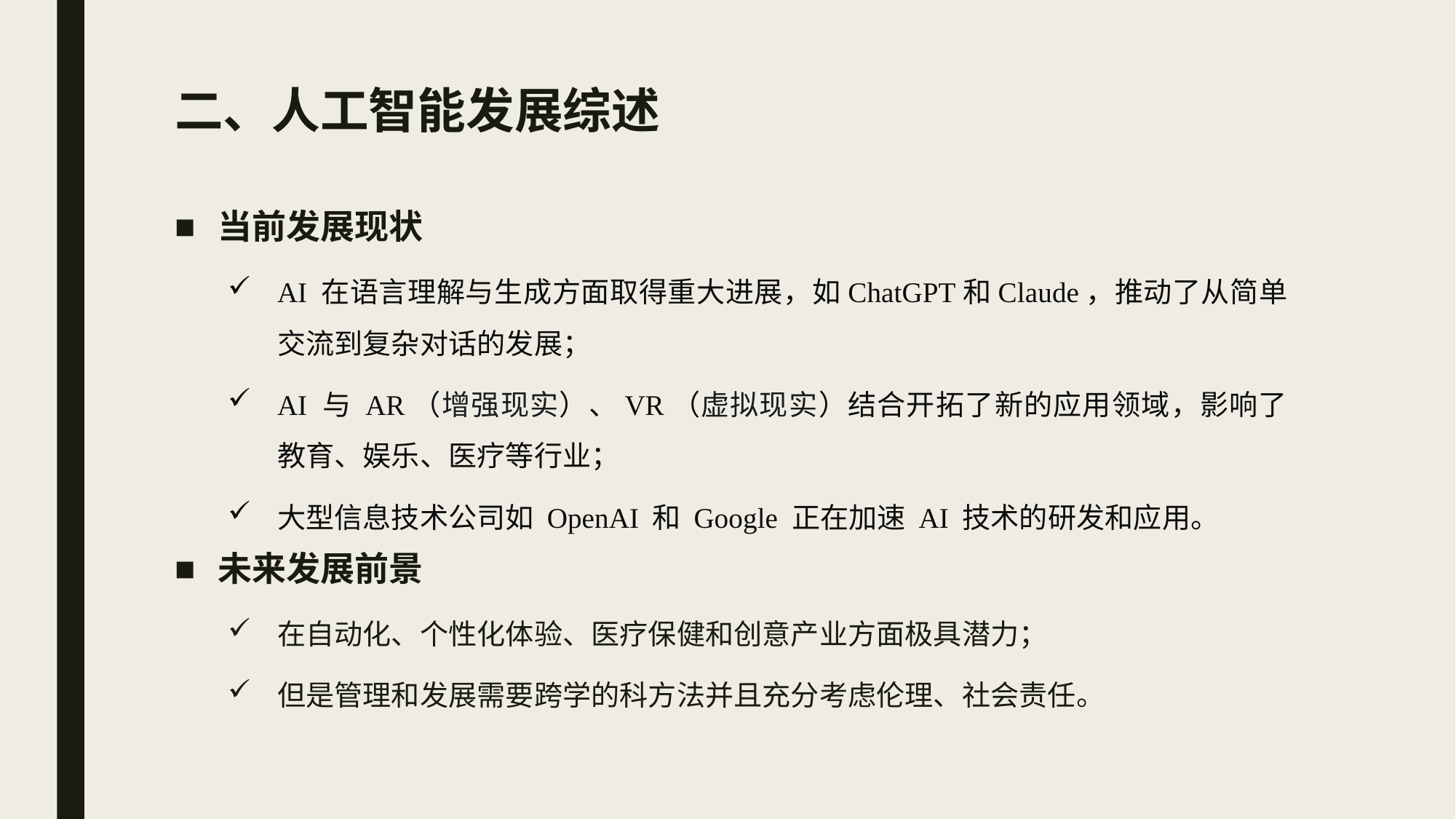

# 二、人工智能发展综述
当前发展现状
AI 在语言理解与生成方面取得重大进展，如ChatGPT和Claude，推动了从简单交流到复杂对话的发展；
AI 与 AR（增强现实）、VR（虚拟现实）结合开拓了新的应用领域，影响了教育、娱乐、医疗等行业；
大型信息技术公司如 OpenAI 和 Google 正在加速 AI 技术的研发和应用。
未来发展前景
在自动化、个性化体验、医疗保健和创意产业方面极具潜力；
但是管理和发展需要跨学的科方法并且充分考虑伦理、社会责任。